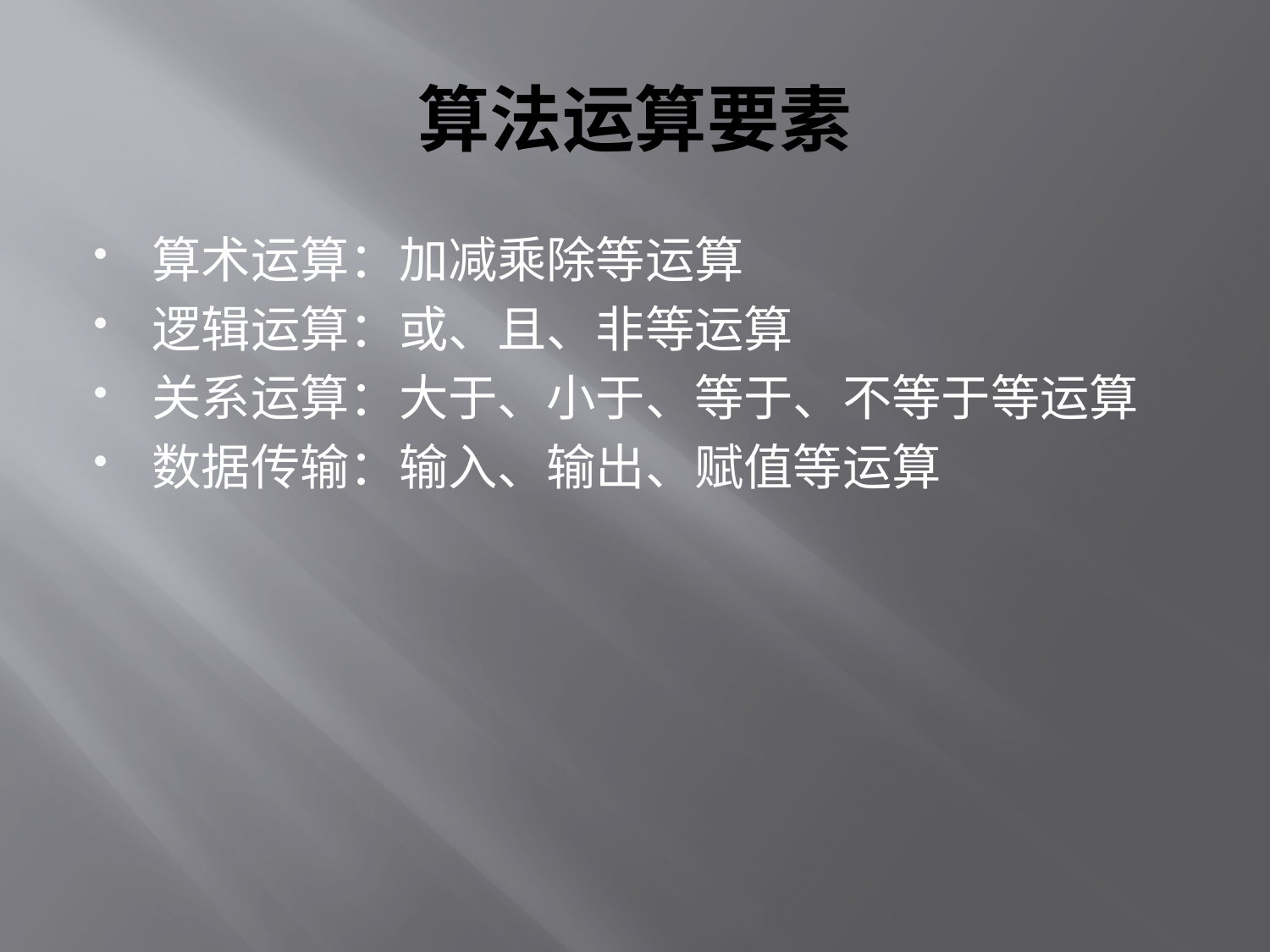

# 算法运算要素
算术运算：加减乘除等运算
逻辑运算：或、且、非等运算
关系运算：大于、小于、等于、不等于等运算
数据传输：输入、输出、赋值等运算